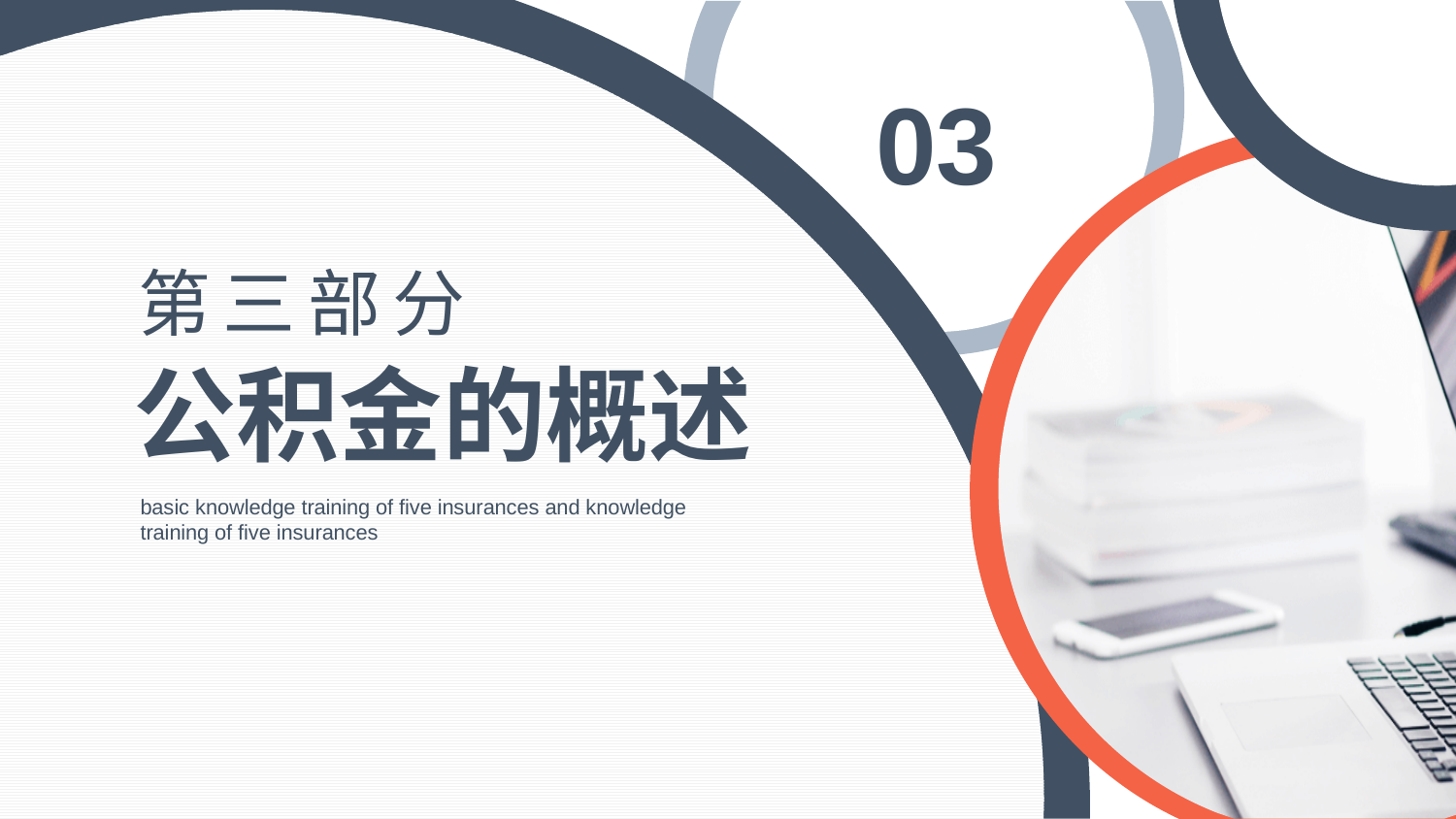

03

第三部分
公积金的概述
basic knowledge training of five insurances and knowledge
training of five insurances